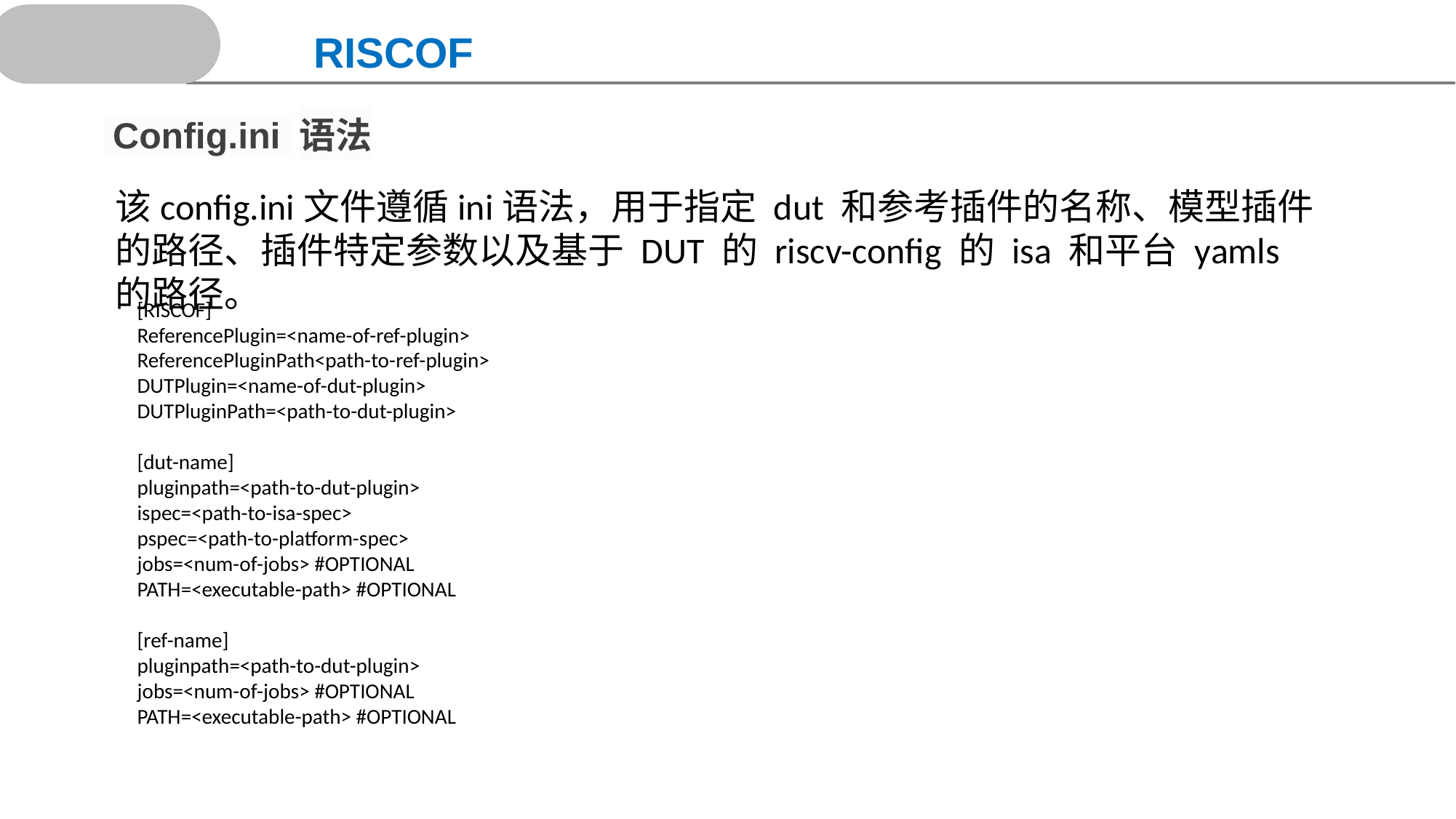

RISCOF
 Config.ini 语法
该config.ini文件遵循ini语法，用于指定 dut 和参考插件的名称、模型插件的路径、插件特定参数以及基于 DUT 的 riscv-config 的 isa 和平台 yamls 的路径。
[RISCOF]
ReferencePlugin=<name-of-ref-plugin>
ReferencePluginPath<path-to-ref-plugin>
DUTPlugin=<name-of-dut-plugin>
DUTPluginPath=<path-to-dut-plugin>

[dut-name]
pluginpath=<path-to-dut-plugin>
ispec=<path-to-isa-spec>
pspec=<path-to-platform-spec>
jobs=<num-of-jobs> #OPTIONAL
PATH=<executable-path> #OPTIONAL

[ref-name]
pluginpath=<path-to-dut-plugin>
jobs=<num-of-jobs> #OPTIONAL
PATH=<executable-path> #OPTIONAL